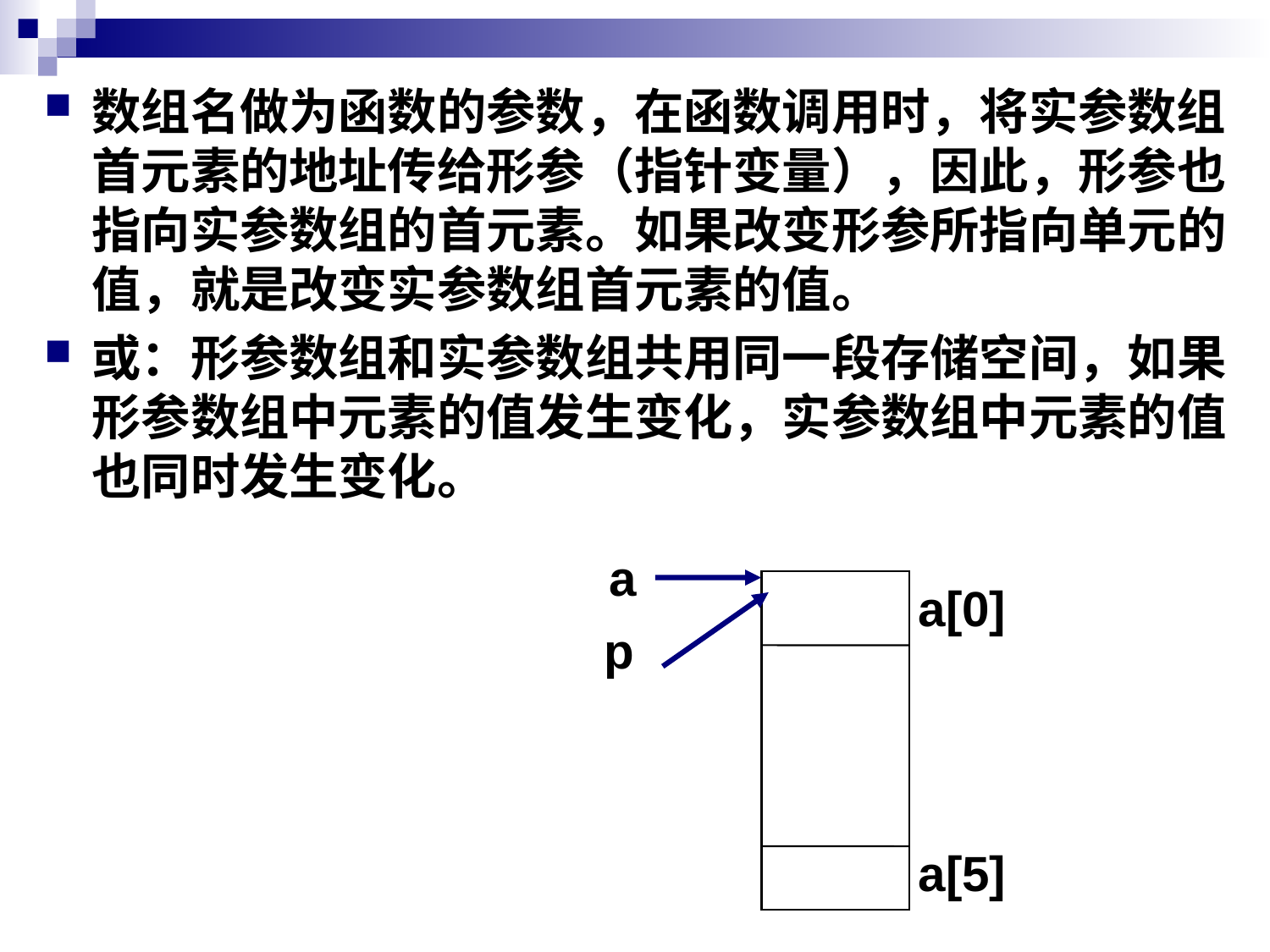

数组名做为函数的参数，在函数调用时，将实参数组首元素的地址传给形参（指针变量），因此，形参也指向实参数组的首元素。如果改变形参所指向单元的值，就是改变实参数组首元素的值。
或：形参数组和实参数组共用同一段存储空间，如果形参数组中元素的值发生变化，实参数组中元素的值也同时发生变化。
a

a[0]

p

a[5]